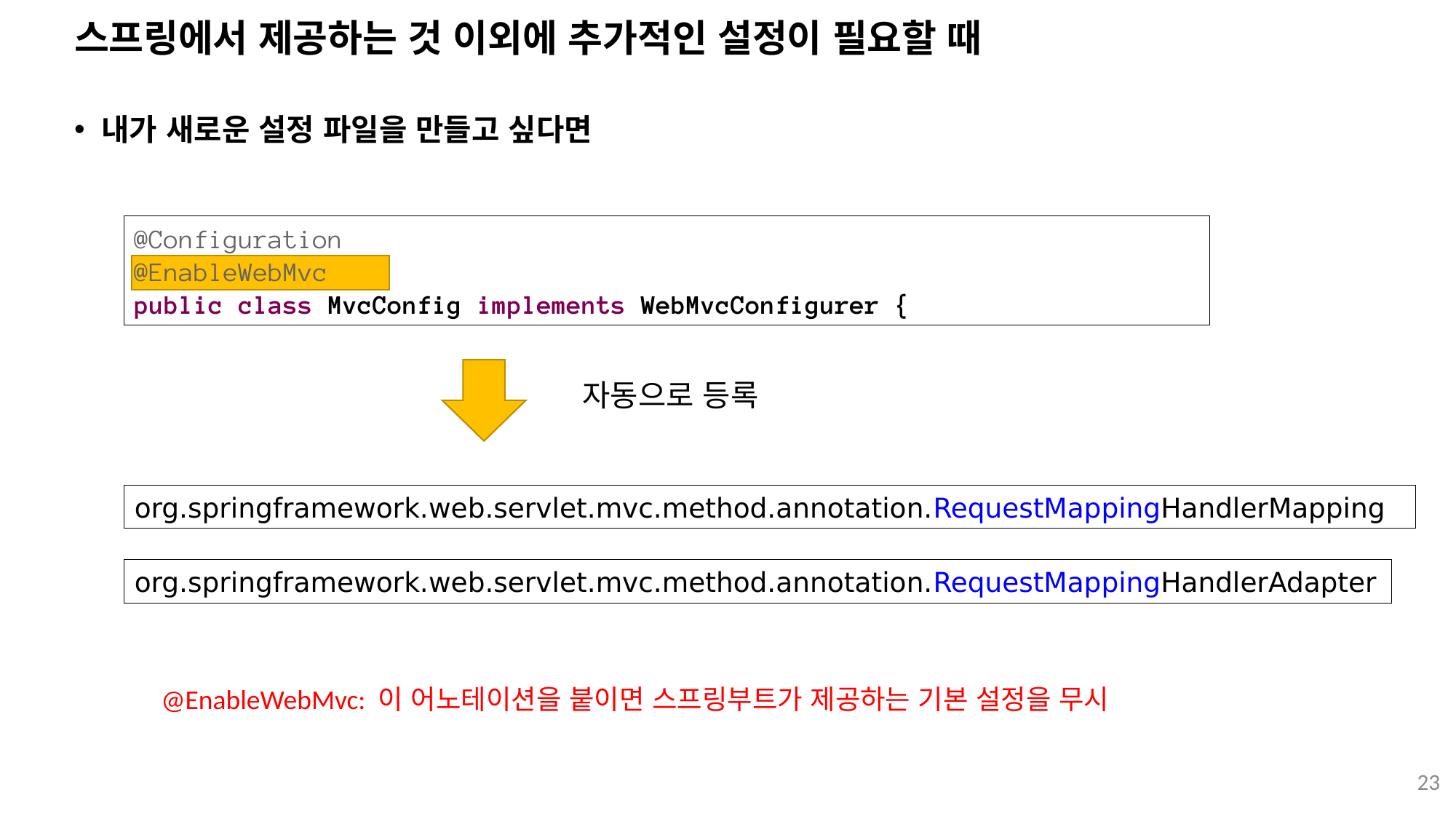

# 스프링에서 제공하는 것 이외에 추가적인 설정이 필요할 때
내가 새로운 설정 파일을 만들고 싶다면

@Configuration
@EnableWebMvc
public class MvcConfig implements WebMvcConfigurer {

자동으로 등록
org.springframework.web.servlet.mvc.method.annotation.RequestMappingHandlerMapping
org.springframework.web.servlet.mvc.method.annotation.RequestMappingHandlerAdapter
@EnableWebMvc: 이 어노테이션을 붙이면 스프링부트가 제공하는 기본 설정을 무시
23